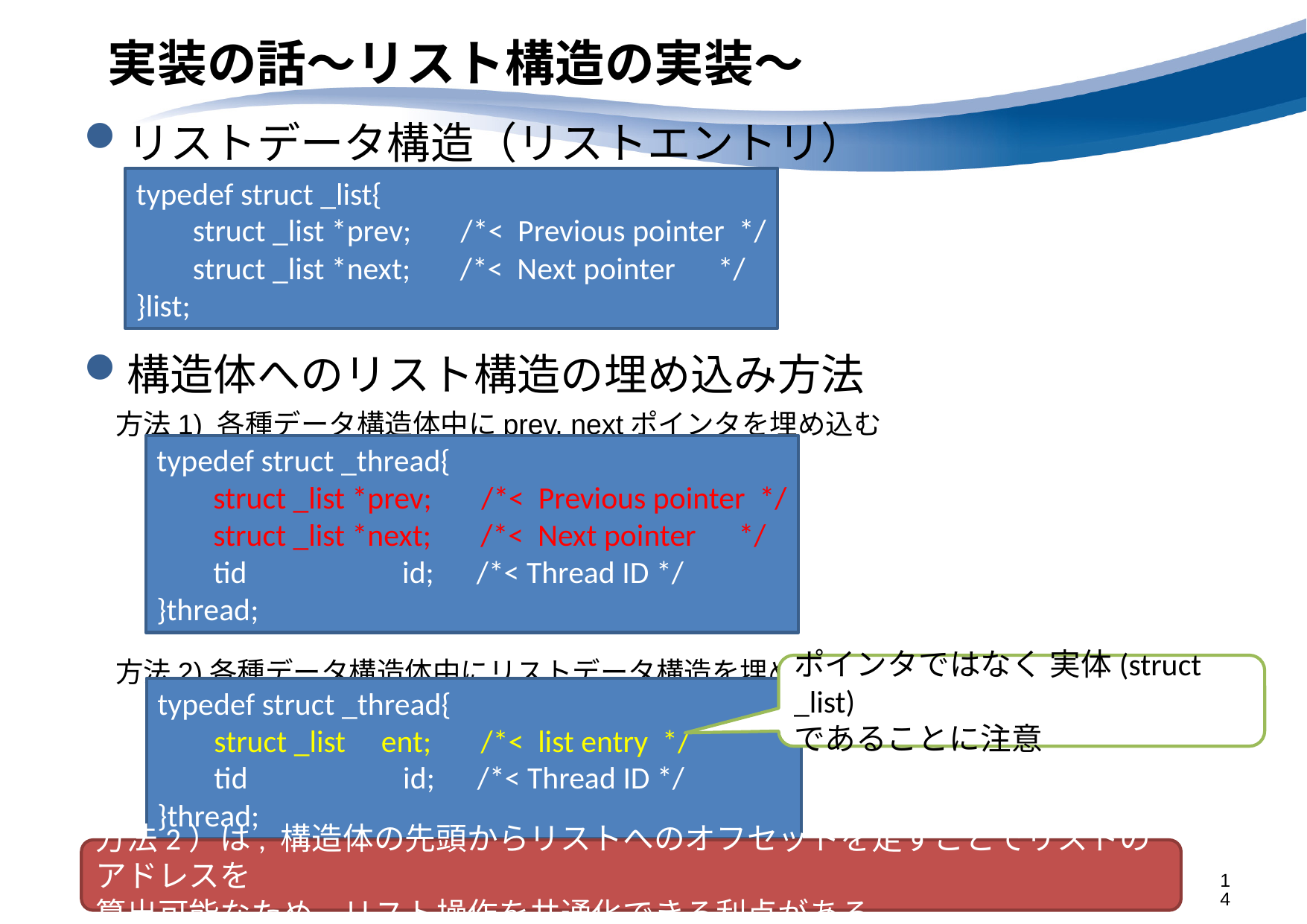

# 実装の話～リスト構造の実装～
リストデータ構造（リストエントリ）

構造体へのリスト構造の埋め込み方法
方法1) 各種データ構造体中にprev, nextポインタを埋め込む

方法2)各種データ構造体中にリストデータ構造を埋め込む

typedef struct _list{
        struct _list *prev;       /*<  Previous pointer  */
        struct _list *next;       /*<  Next pointer      */
}list;
typedef struct _thread{
        struct _list *prev;       /*<  Previous pointer  */
        struct _list *next;       /*<  Next pointer      */
        tid                      id;      /*< Thread ID */
}thread;
ポインタではなく 実体(struct _list)
であることに注意
typedef struct _thread{
        struct _list     ent;       /*<  list entry  */
        tid                      id;      /*< Thread ID */
}thread;
方法2）は, 構造体の先頭からリストへのオフセットを足すことでリストのアドレスを
算出可能なため, リスト操作を共通化できる利点がある
14